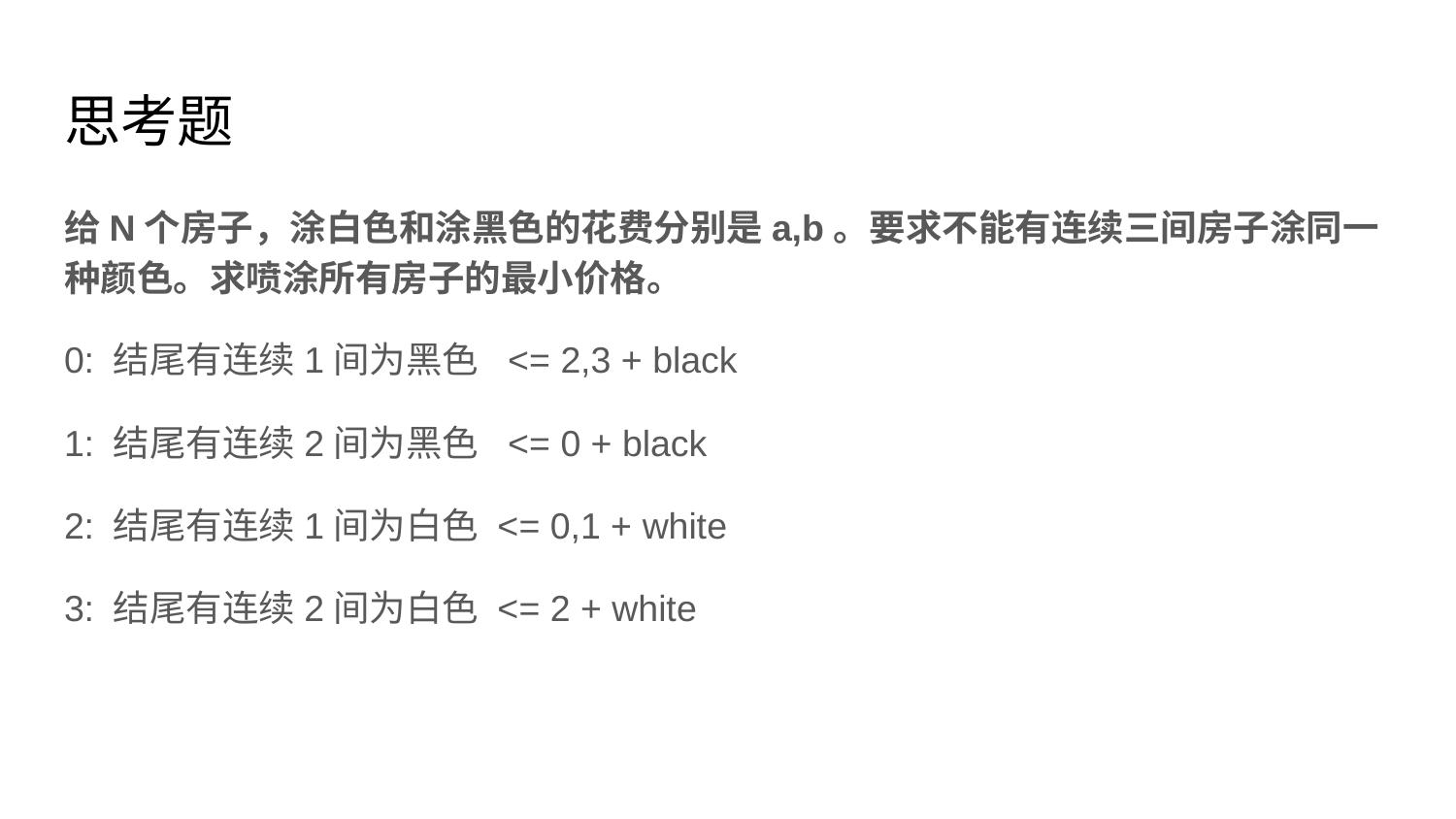

# 思考题
给N个房子，涂白色和涂黑色的花费分别是a,b。要求不能有连续三间房子涂同一种颜色。求喷涂所有房子的最小价格。
0: 结尾有连续1间为黑色  <= 2,3 + black
1: 结尾有连续2间为黑色  <= 0 + black
2: 结尾有连续1间为白色 <= 0,1 + white
3: 结尾有连续2间为白色 <= 2 + white